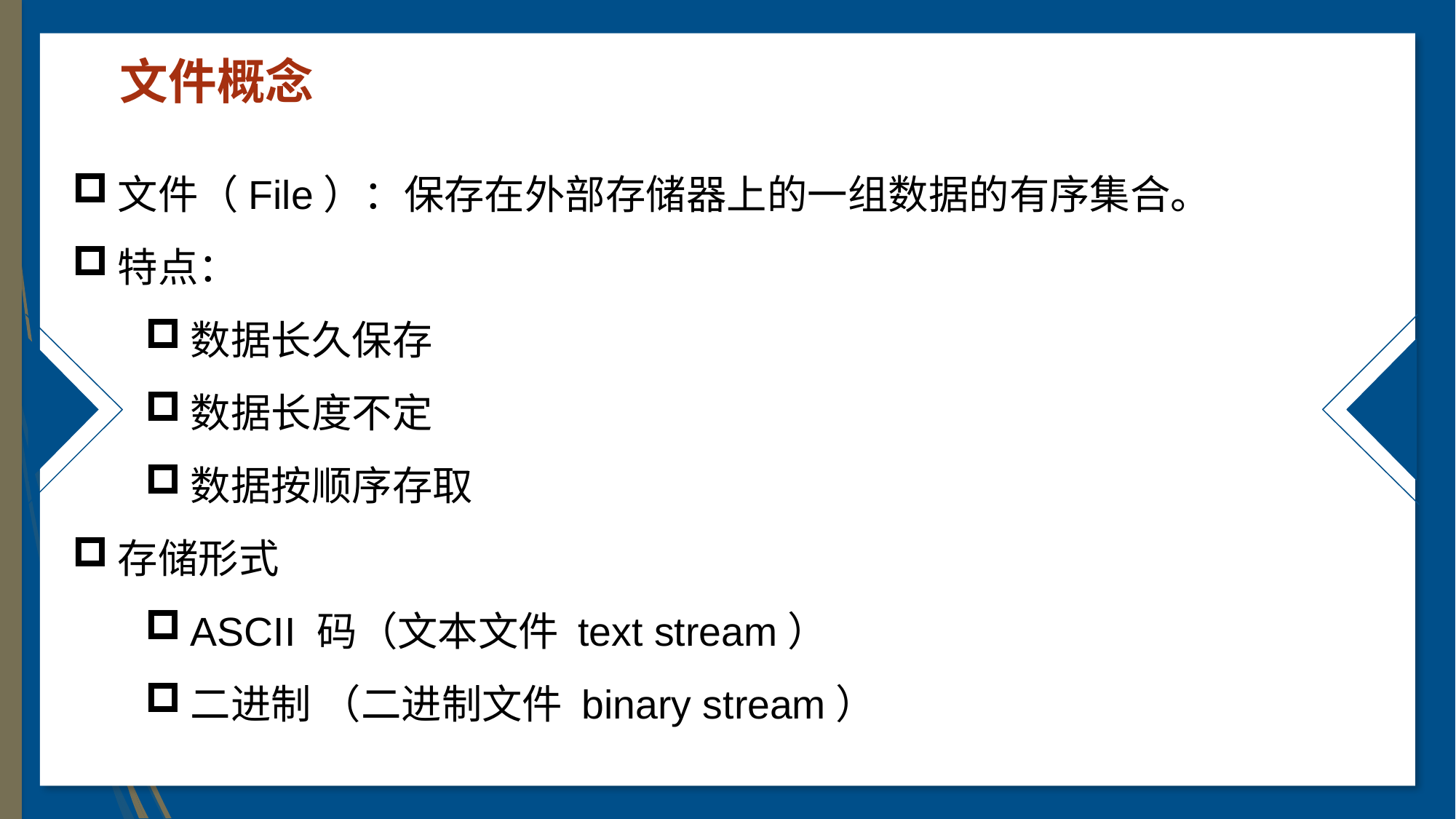

文件概念
文件（File）：保存在外部存储器上的一组数据的有序集合。
特点：
数据长久保存
数据长度不定
数据按顺序存取
存储形式
ASCII 码（文本文件 text stream）
二进制 （二进制文件 binary stream）